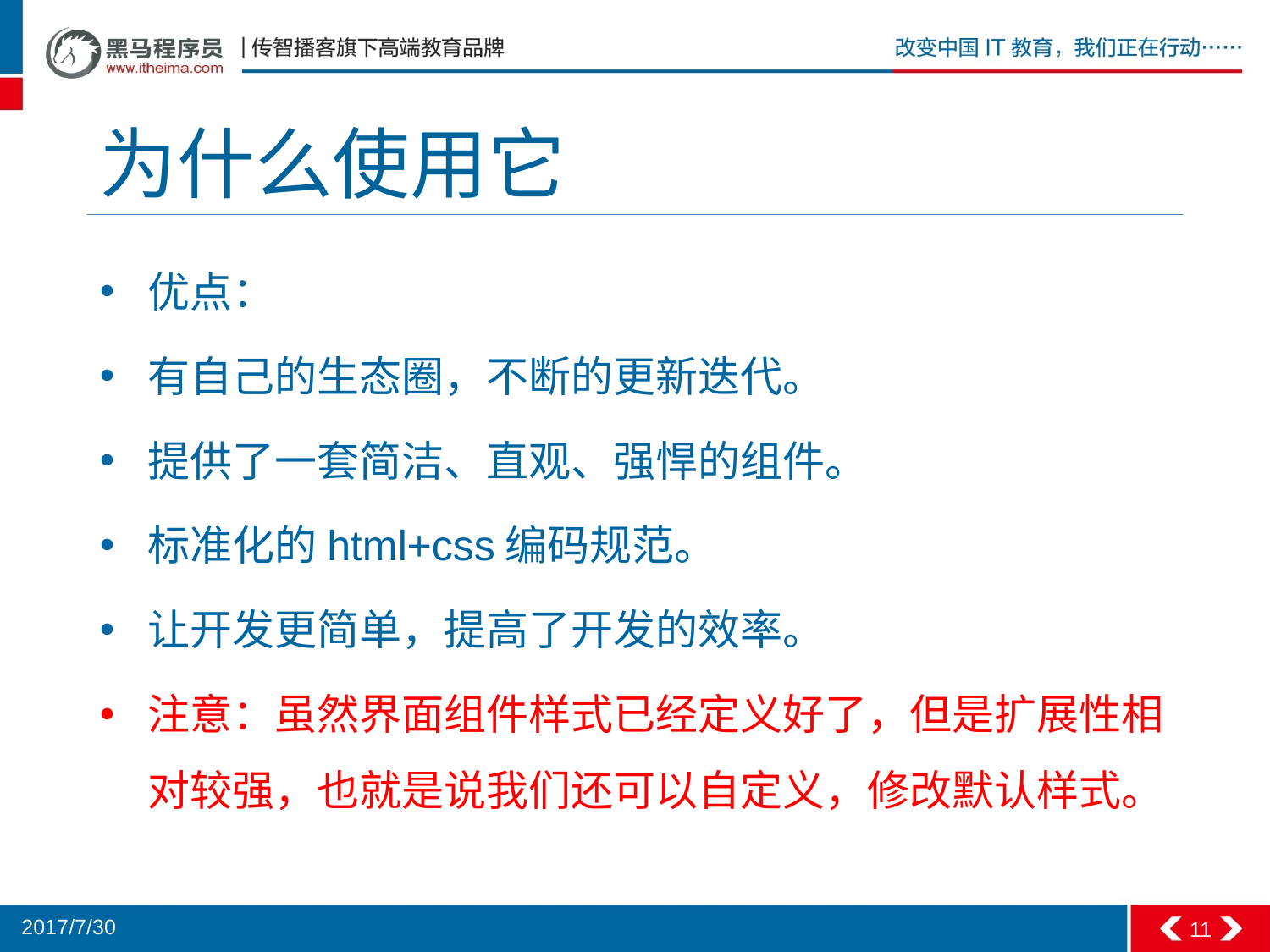

# 为什么使用它
优点：
有自己的生态圈，不断的更新迭代。
提供了一套简洁、直观、强悍的组件。
标准化的html+css编码规范。
让开发更简单，提高了开发的效率。
注意：虽然界面组件样式已经定义好了，但是扩展性相对较强，也就是说我们还可以自定义，修改默认样式。

11

2017/7/30